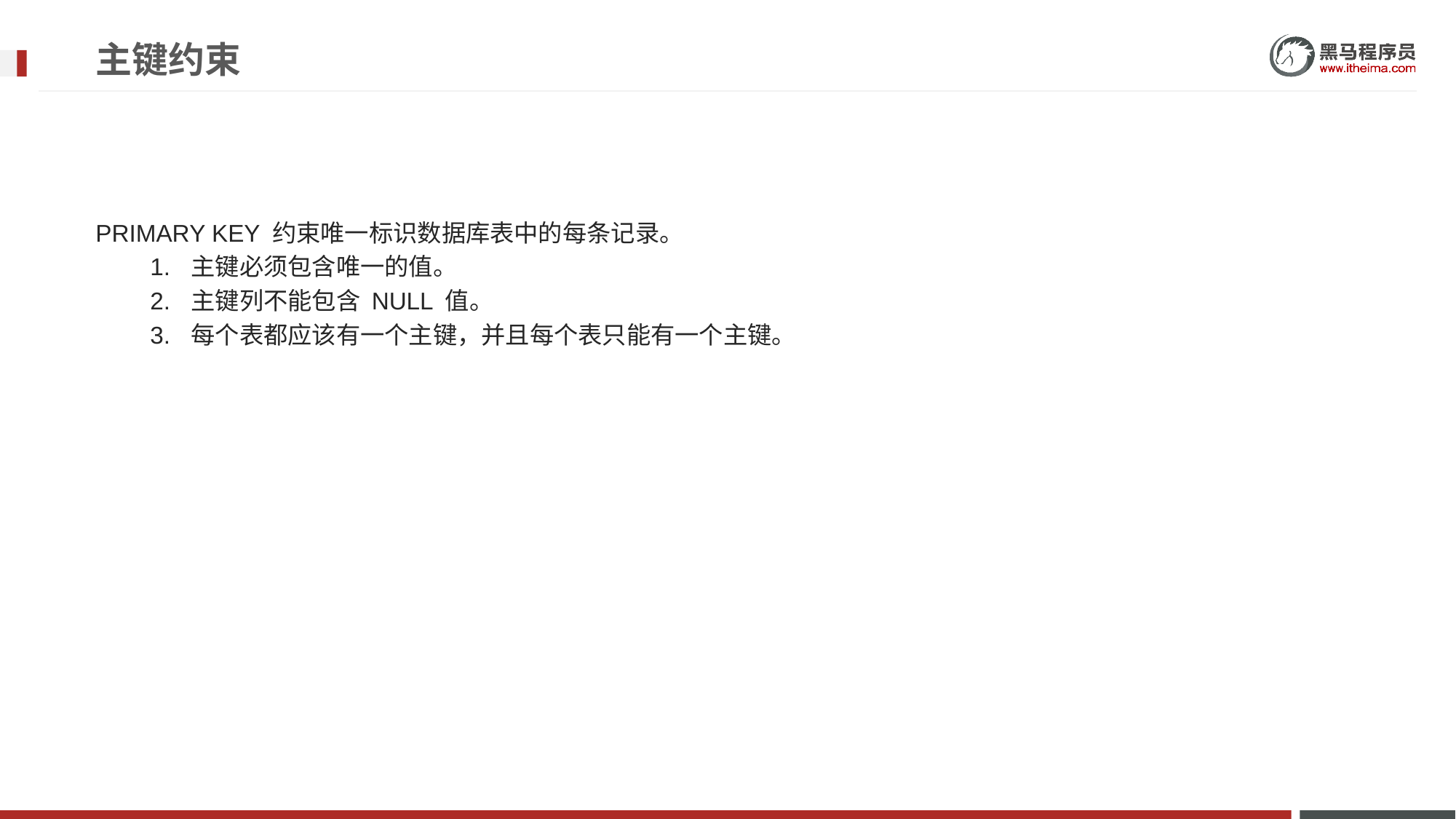

# 主键约束
PRIMARY KEY 约束唯一标识数据库表中的每条记录。
主键必须包含唯一的值。
主键列不能包含 NULL 值。
每个表都应该有一个主键，并且每个表只能有一个主键。